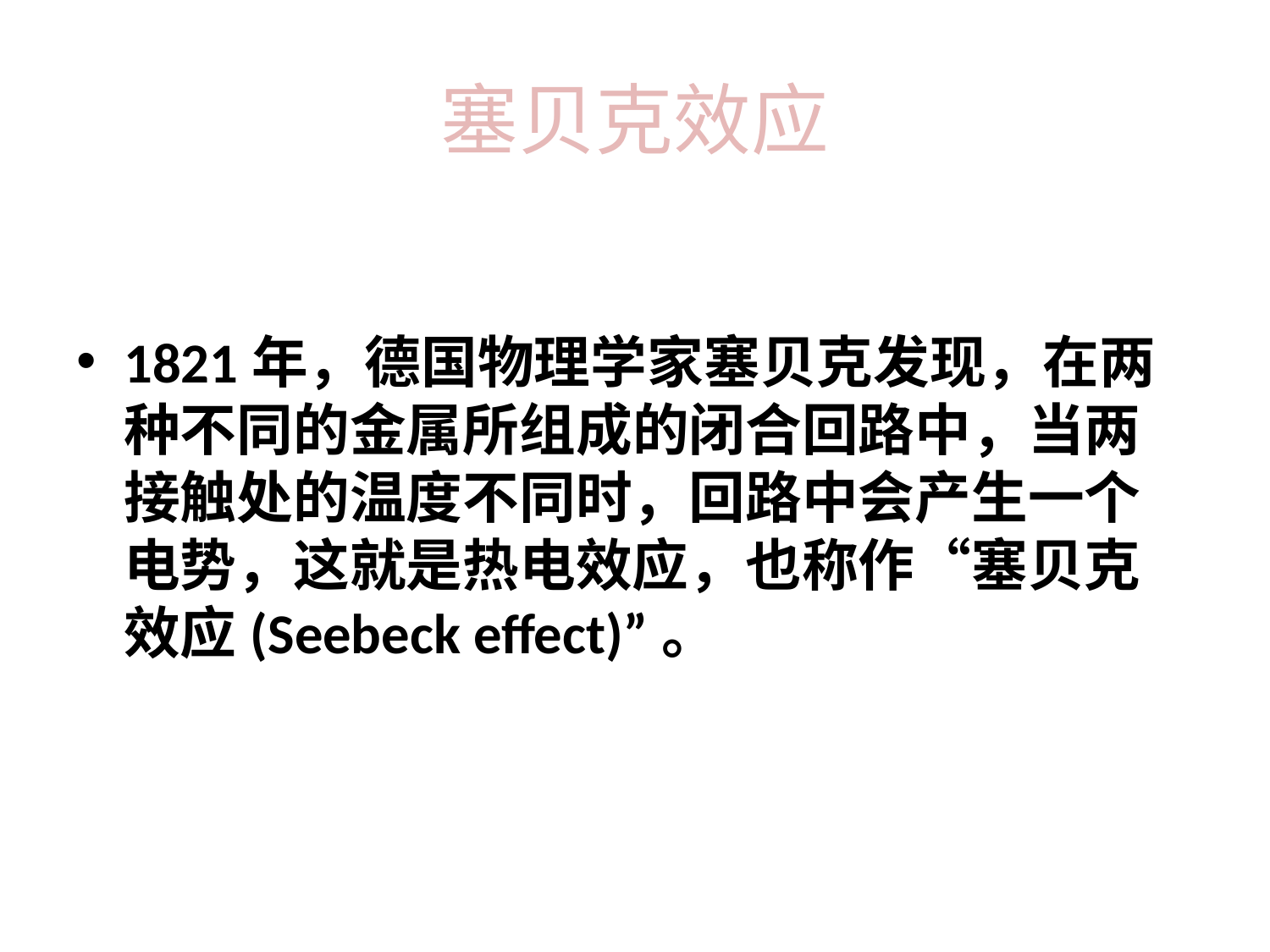

# 塞贝克效应
1821年，德国物理学家塞贝克发现，在两种不同的金属所组成的闭合回路中，当两接触处的温度不同时，回路中会产生一个电势，这就是热电效应，也称作“塞贝克效应(Seebeck effect)”。